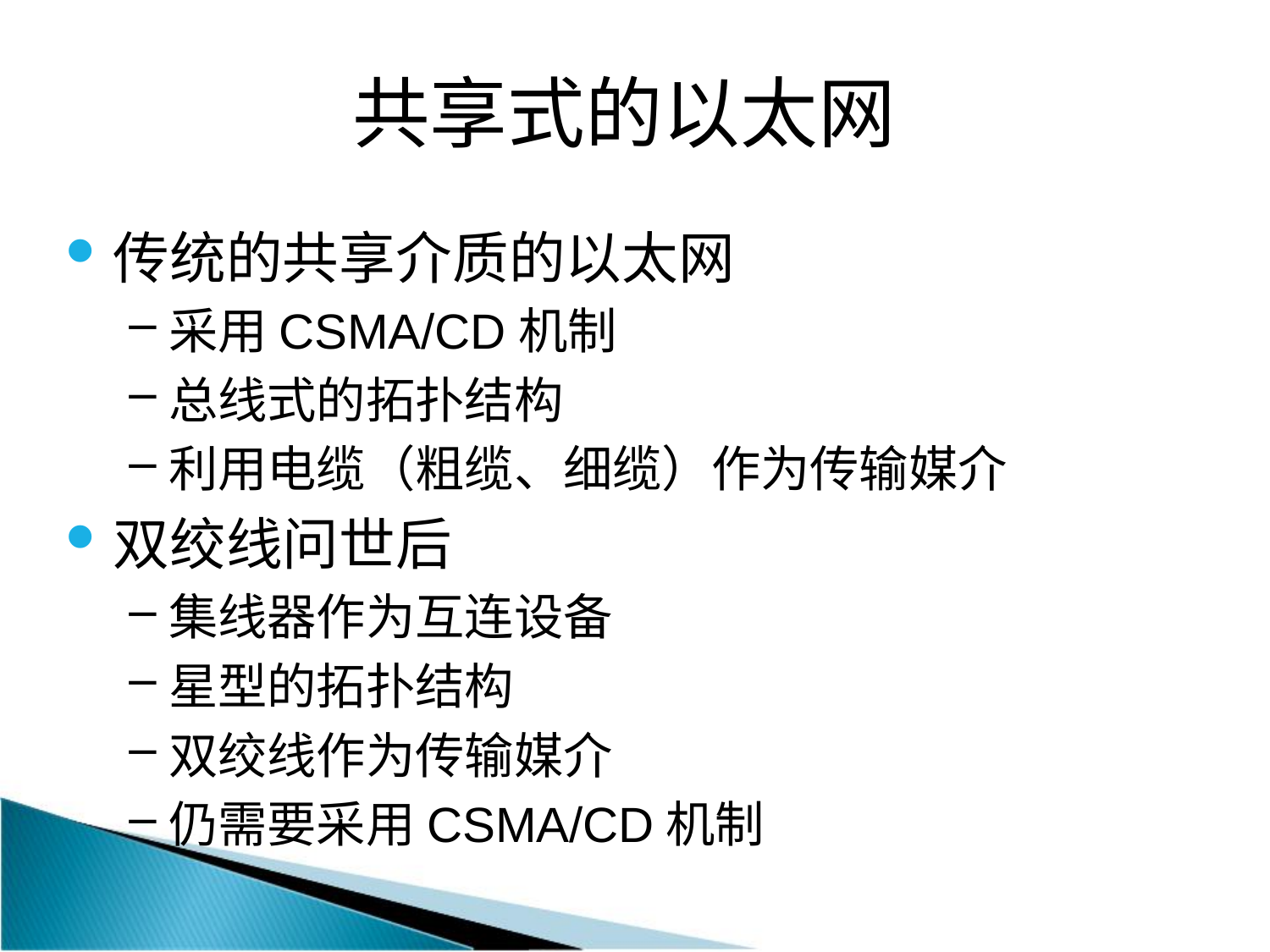

共享式的以太网
传统的共享介质的以太网
采用CSMA/CD机制
总线式的拓扑结构
利用电缆（粗缆、细缆）作为传输媒介
双绞线问世后
集线器作为互连设备
星型的拓扑结构
双绞线作为传输媒介
仍需要采用CSMA/CD机制